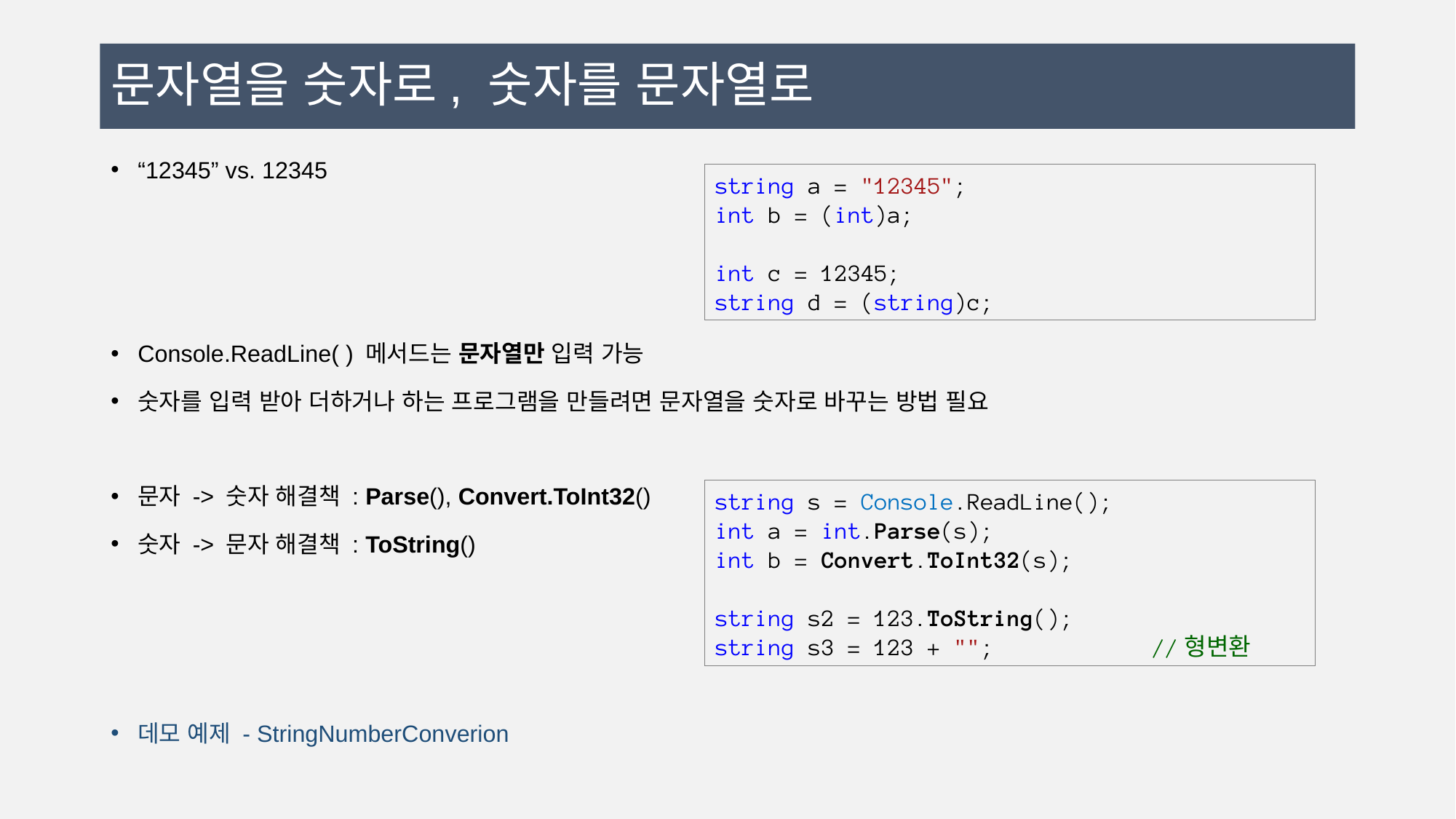

# 문자열을 숫자로, 숫자를 문자열로
“12345” vs. 12345

Console.ReadLine( ) 메서드는 문자열만 입력 가능
숫자를 입력 받아 더하거나 하는 프로그램을 만들려면 문자열을 숫자로 바꾸는 방법 필요

문자 -> 숫자 해결책 : Parse(), Convert.ToInt32()
숫자 -> 문자 해결책 : ToString()

데모 예제 - StringNumberConverion
string a = "12345";
int b = (int)a;

int c = 12345;
string d = (string)c;
string s = Console.ReadLine();
int a = int.Parse(s);
int b = Convert.ToInt32(s);

string s2 = 123.ToString();
string s3 = 123 + "";   		//형변환